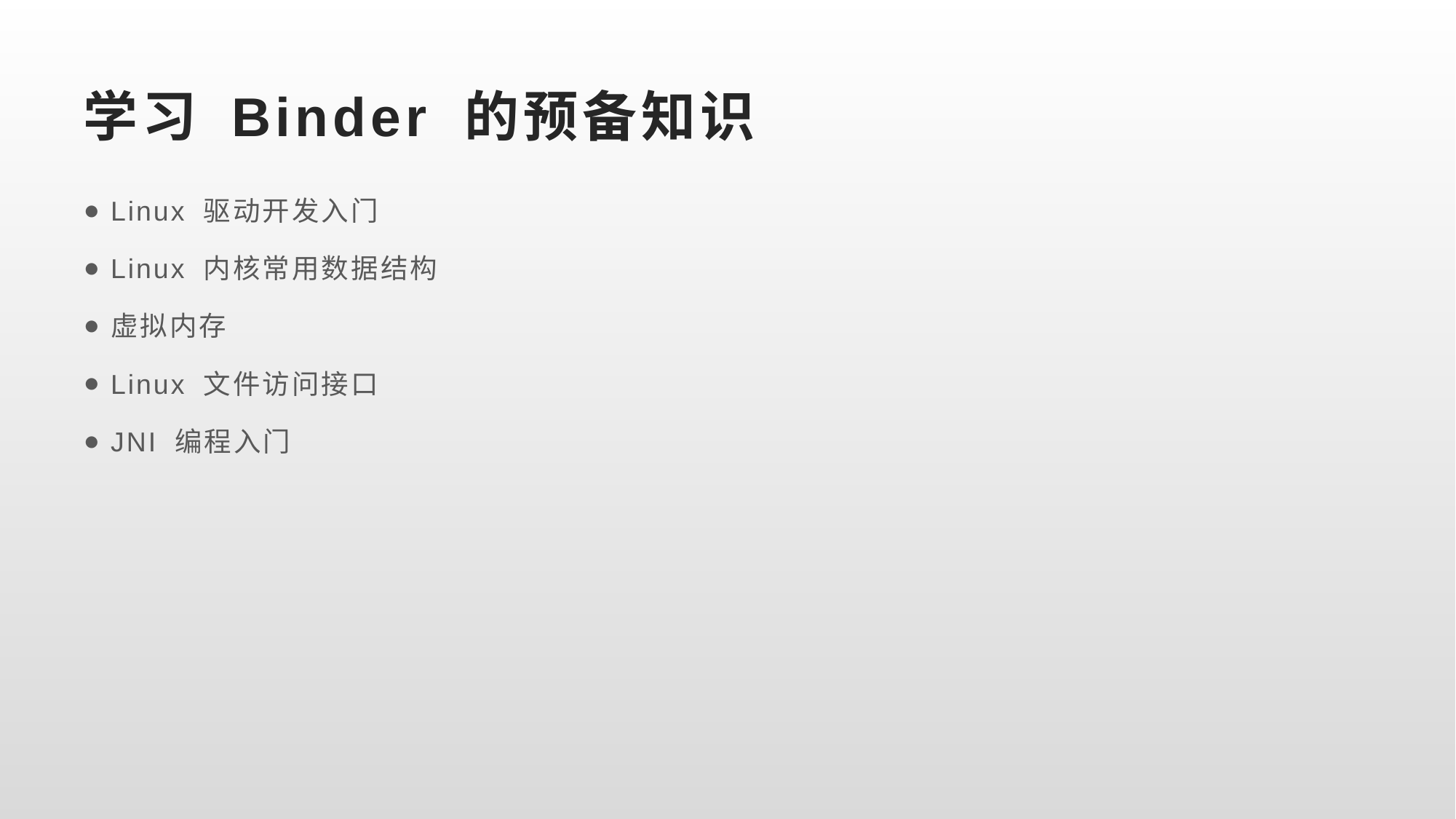

# 学习 Binder 的预备知识
Linux 驱动开发入门
Linux 内核常用数据结构
虚拟内存
Linux 文件访问接口
JNI 编程入门